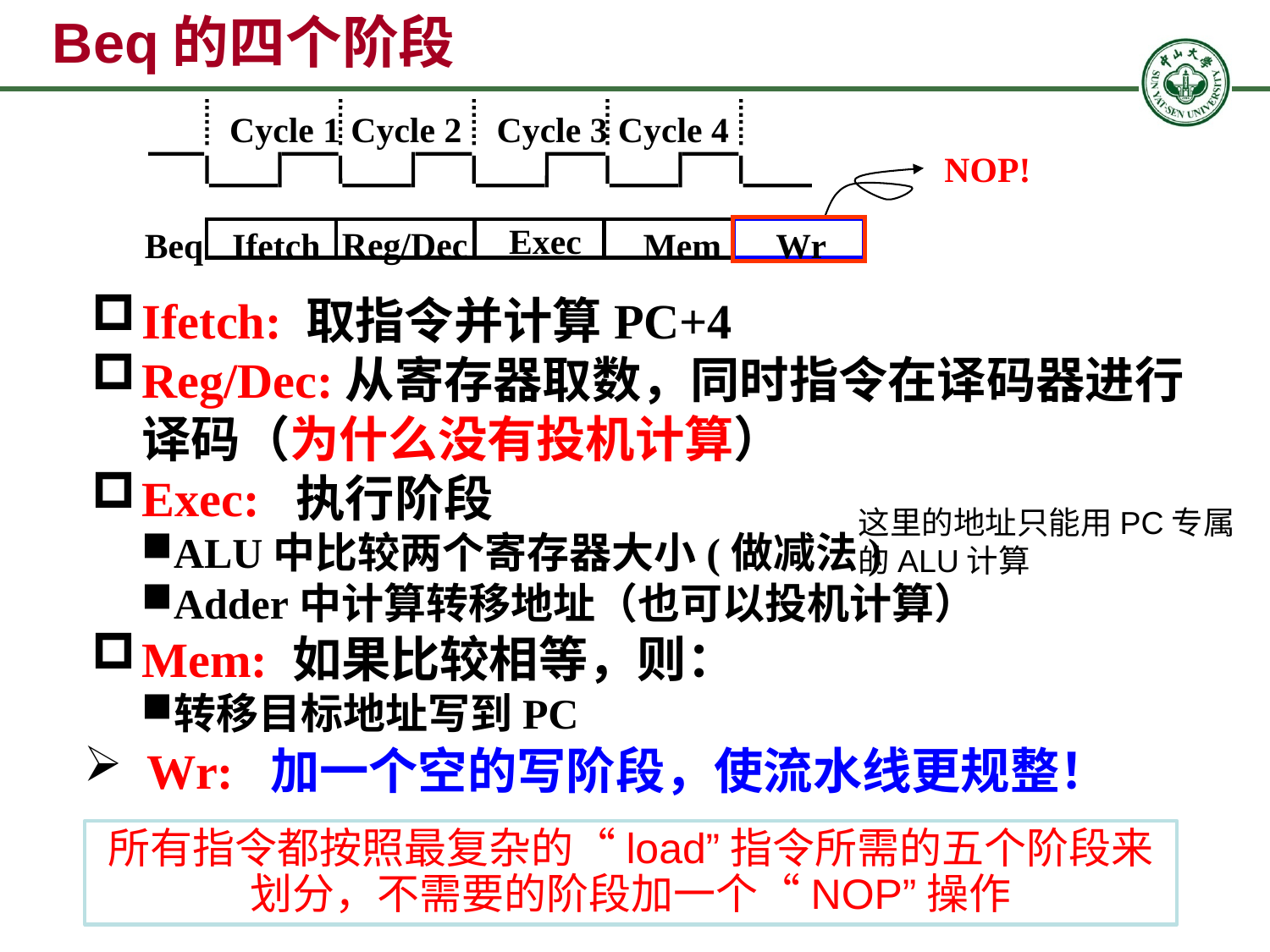

# Beq的四个阶段

Cycle 1
Cycle 2
Cycle 3
Cycle 4

Exec

Reg/Dec

Beq
Ifetch

Mem

Wr

NOP!

Ifetch: 取指令并计算PC+4
Reg/Dec:从寄存器取数，同时指令在译码器进行译码（为什么没有投机计算）
Exec:  执行阶段
ALU中比较两个寄存器大小(做减法)
Adder中计算转移地址（也可以投机计算）
Mem: 如果比较相等，则：
转移目标地址写到PC
这里的地址只能用PC专属的ALU计算
Wr:  加一个空的写阶段，使流水线更规整！
所有指令都按照最复杂的“load”指令所需的五个阶段来划分，不需要的阶段加一个“NOP”操作